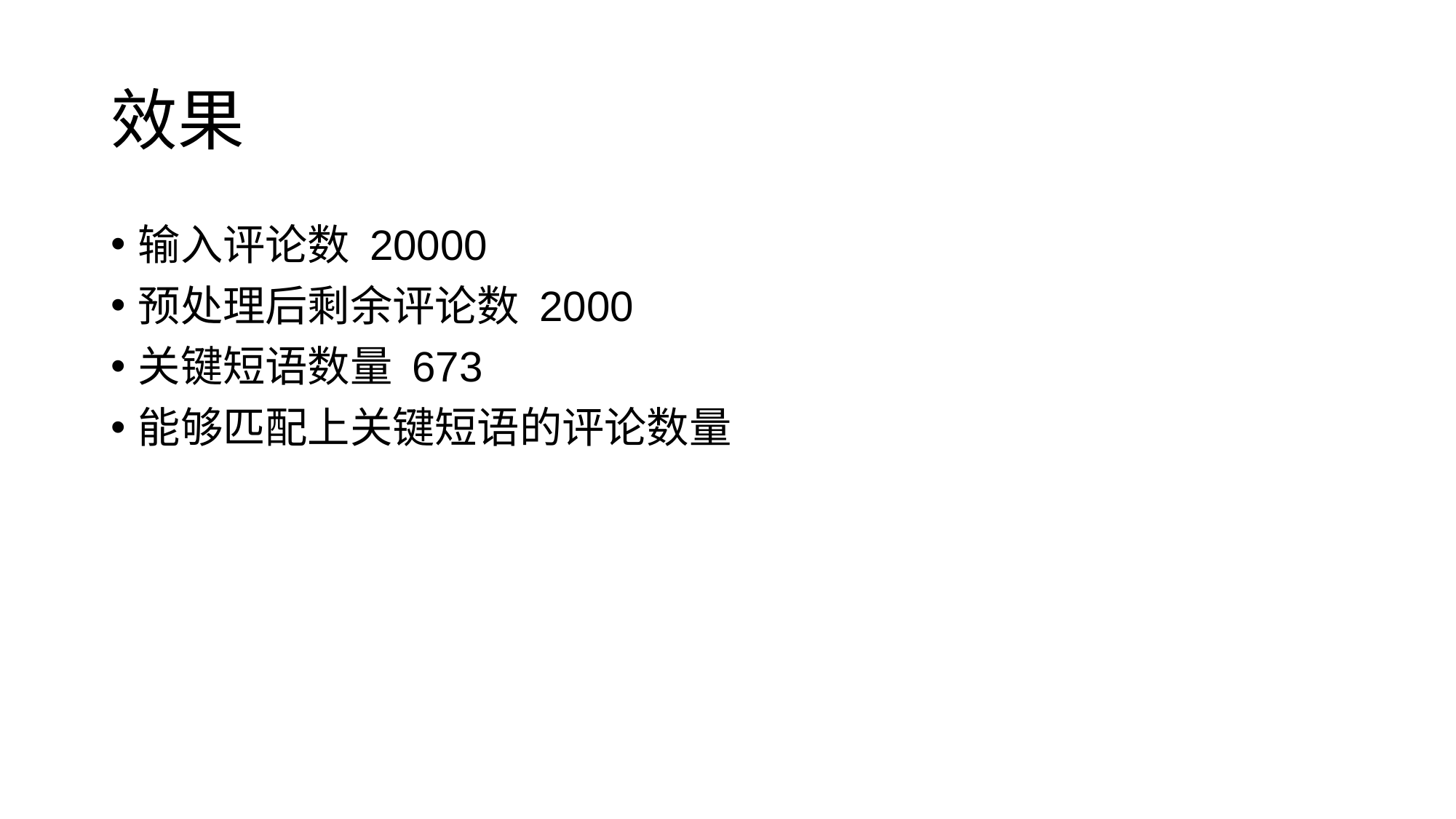

# 效果
输入评论数 20000
预处理后剩余评论数 2000
关键短语数量 673
能够匹配上关键短语的评论数量